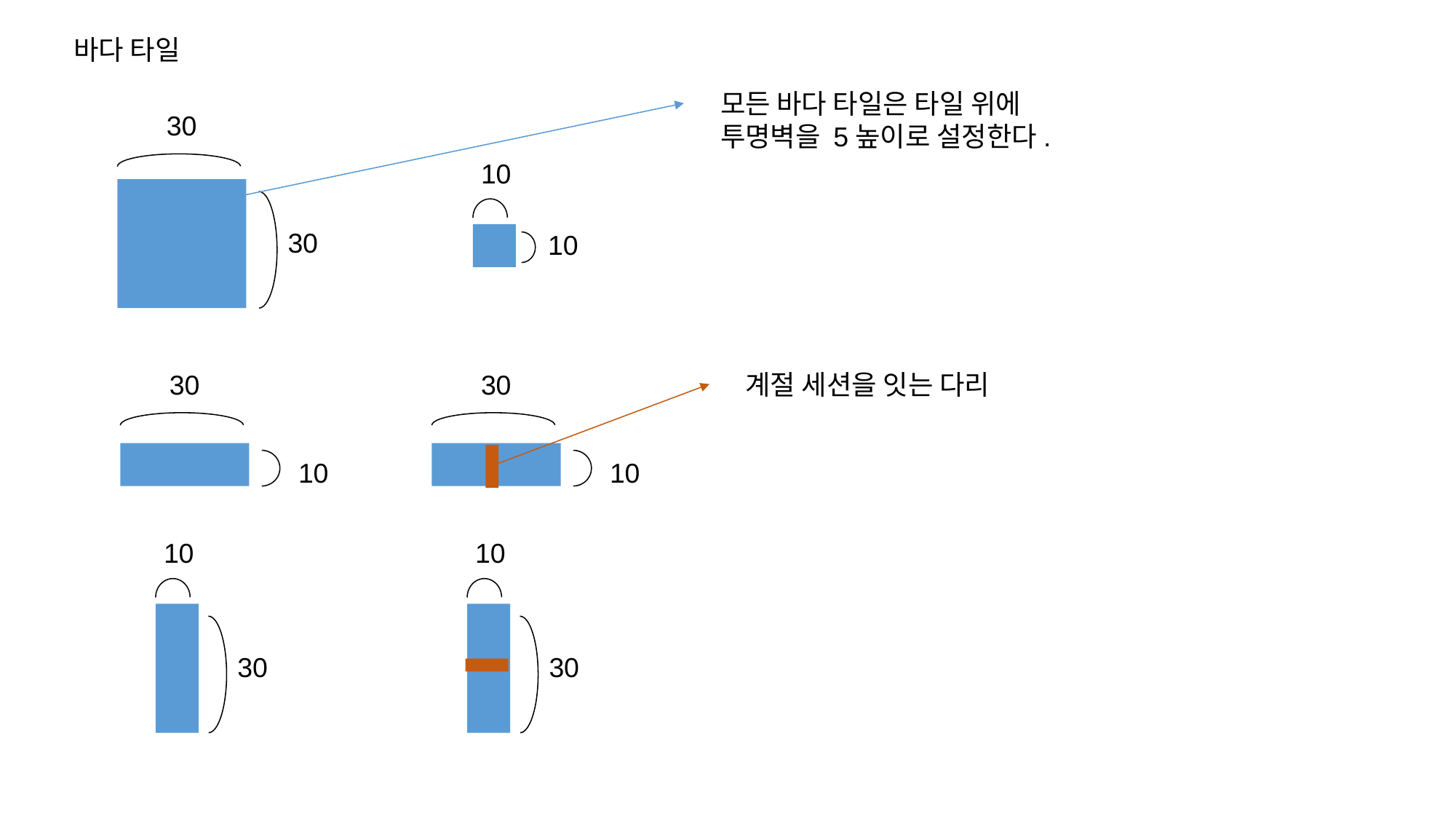

바다 타일
모든 바다 타일은 타일 위에 투명벽을 5높이로 설정한다.
30

30
10

10

30

10
30

10
계절 세션을 잇는 다리

10

30
10

30